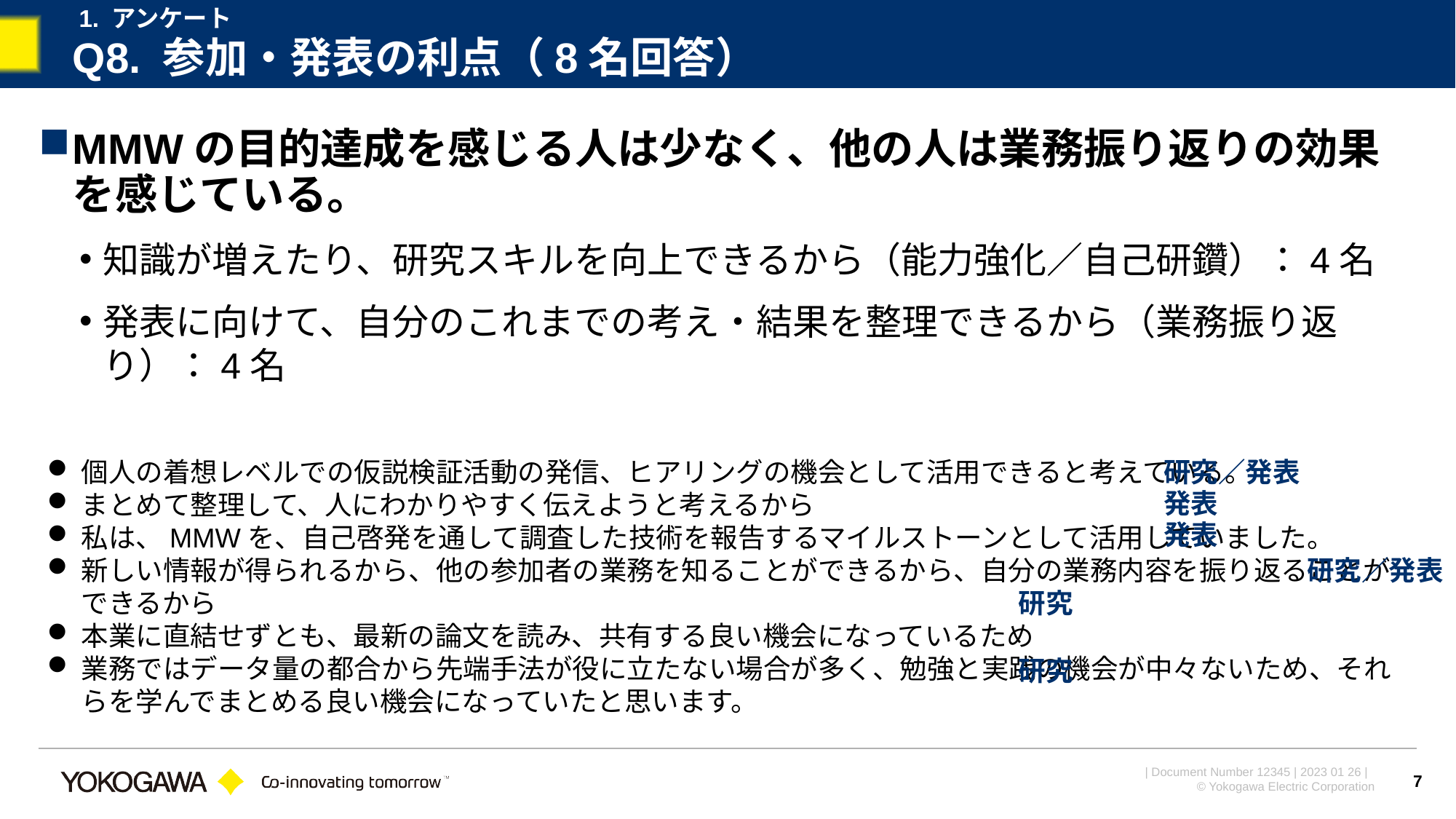

1. アンケート
# Q8. 参加・発表の利点（8名回答）
MMWの目的達成を感じる人は少なく、他の人は業務振り返りの効果を感じている。
知識が増えたり、研究スキルを向上できるから（能力強化／自己研鑽）：4名
発表に向けて、自分のこれまでの考え・結果を整理できるから（業務振り返り）：4名
個人の着想レベルでの仮説検証活動の発信、ヒアリングの機会として活用できると考えている。
まとめて整理して、人にわかりやすく伝えようと考えるから
私は、MMWを、自己啓発を通して調査した技術を報告するマイルストーンとして活用していました。
新しい情報が得られるから、他の参加者の業務を知ることができるから、自分の業務内容を振り返ることができるから
本業に直結せずとも、最新の論文を読み、共有する良い機会になっているため
業務ではデータ量の都合から先端手法が役に立たない場合が多く、勉強と実践の機会が中々ないため、それらを学んでまとめる良い機会になっていたと思います。
研究／発表
発表
発表
研究／発表
研究
研究
7